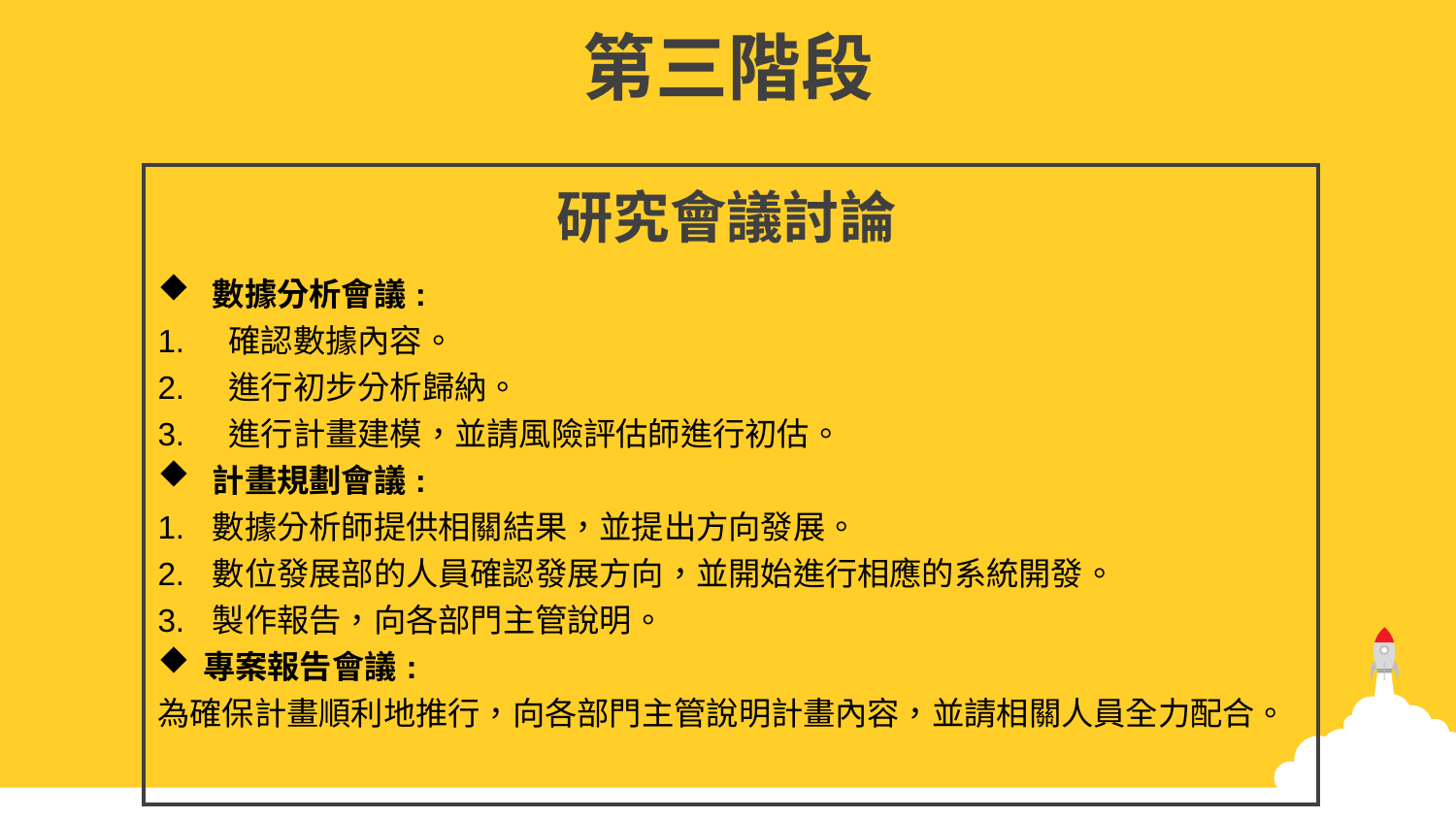

第三階段

|  | 研究會議討論 |  |
| --- | --- | --- |
| 數據分析會議: 確認數據內容。 進行初步分析歸納。 進行計畫建模，並請風險評估師進行初估。 計畫規劃會議: 數據分析師提供相關結果，並提出方向發展。 數位發展部的人員確認發展方向，並開始進行相應的系統開發。 製作報告，向各部門主管說明。 專案報告會議: 為確保計畫順利地推行，向各部門主管說明計畫內容，並請相關人員全力配合。 |  |  |
|  |  |  |